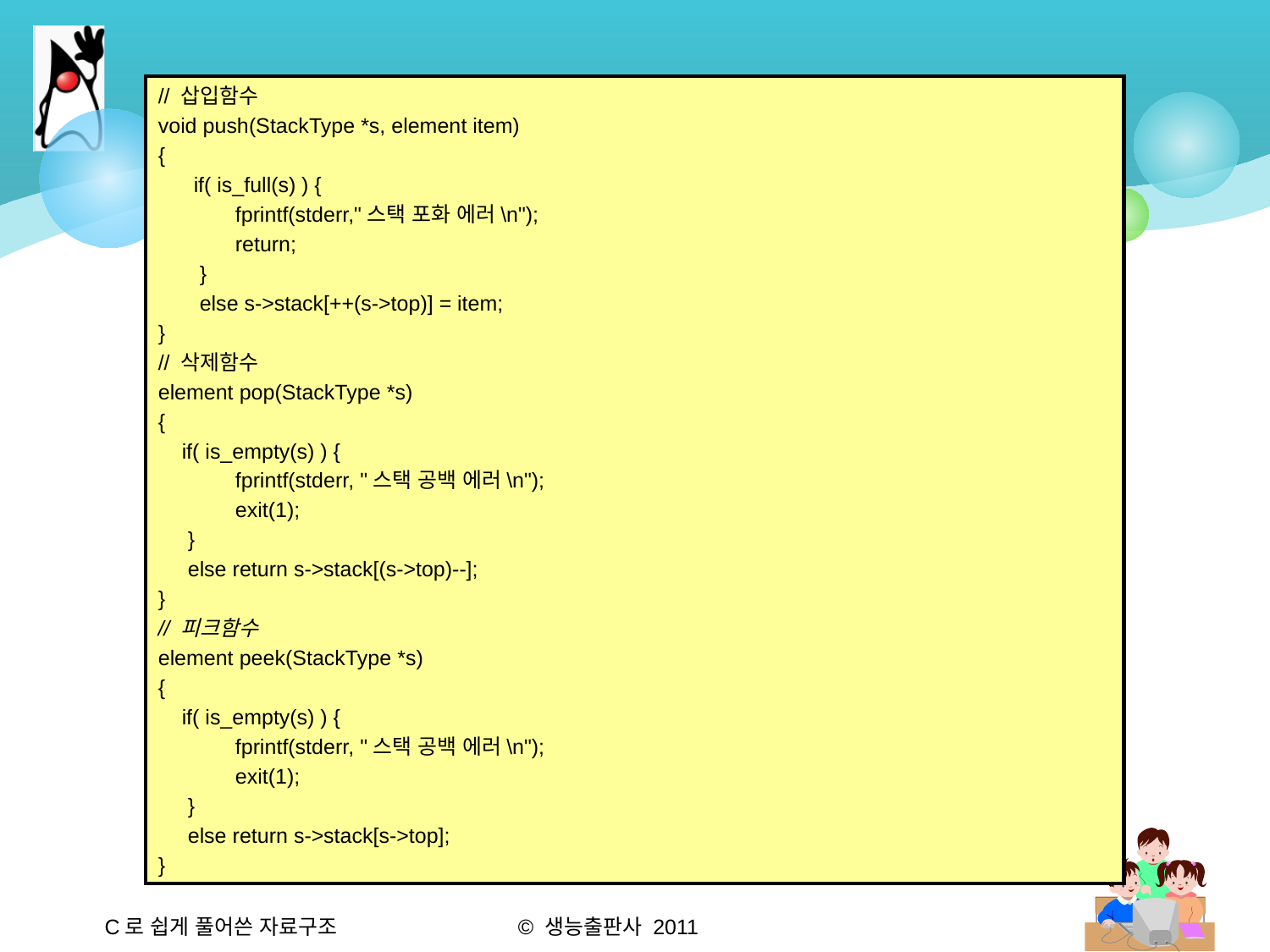

// 삽입함수
void push(StackType *s, element item)
{
      if( is_full(s) ) {
             fprintf(stderr,"스택 포화 에러\n");
             return;
       }
       else s->stack[++(s->top)] = item;
}
// 삭제함수
element pop(StackType *s)
{
    if( is_empty(s) ) {
             fprintf(stderr, "스택 공백 에러\n");
             exit(1);
     }
     else return s->stack[(s->top)--];
}
// 피크함수
element peek(StackType *s)
{
    if( is_empty(s) ) {
             fprintf(stderr, "스택 공백 에러\n");
             exit(1);
     }
     else return s->stack[s->top];
}